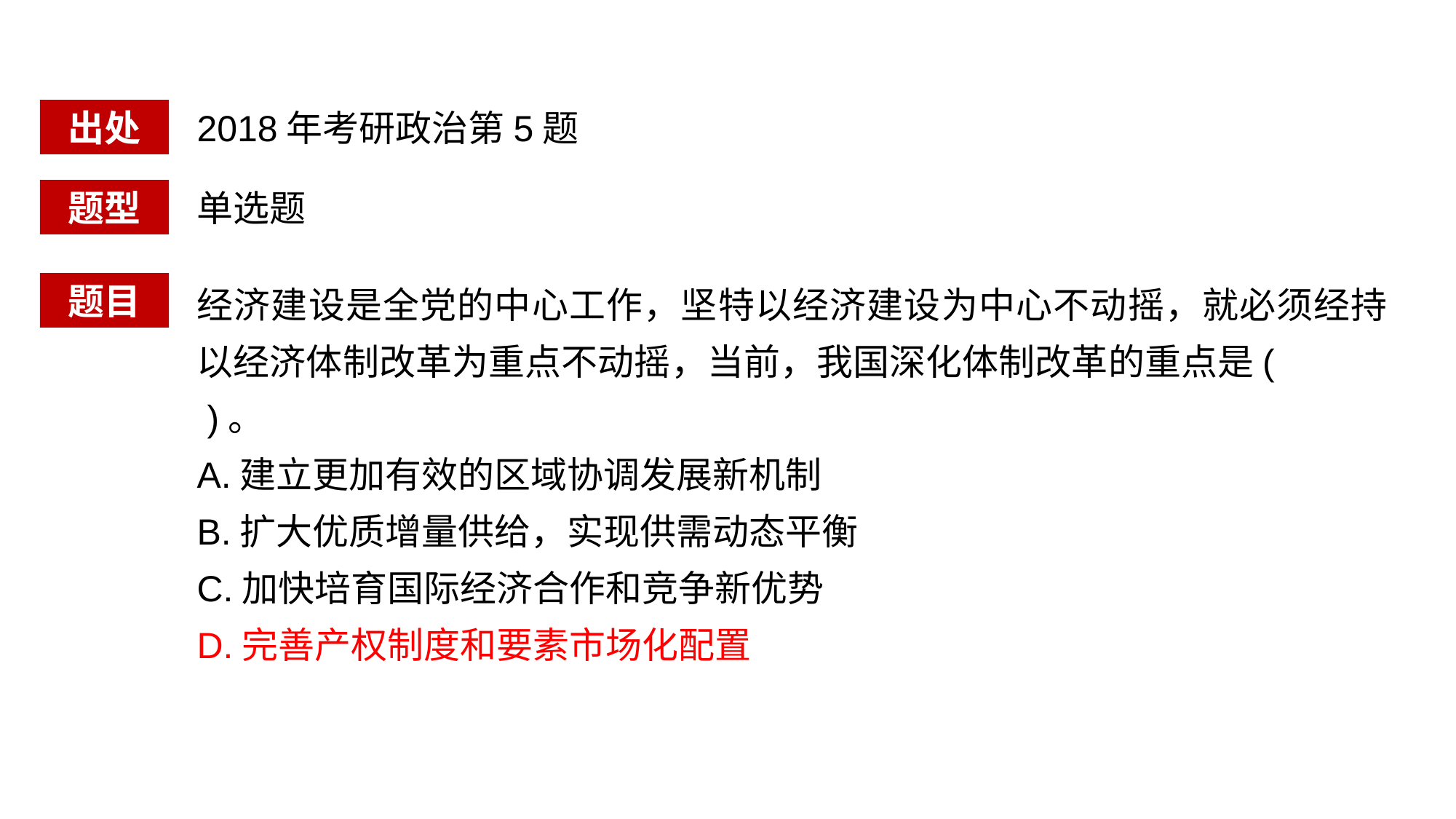

出处
2018年考研政治第5题
题型
单选题
经济建设是全党的中心工作，坚特以经济建设为中心不动摇，就必须经持以经济体制改革为重点不动摇，当前，我国深化体制改革的重点是(             )。
A.建立更加有效的区域协调发展新机制
B.扩大优质增量供给，实现供需动态平衡
C.加快培育国际经济合作和竞争新优势
D.完善产权制度和要素市场化配置
题目